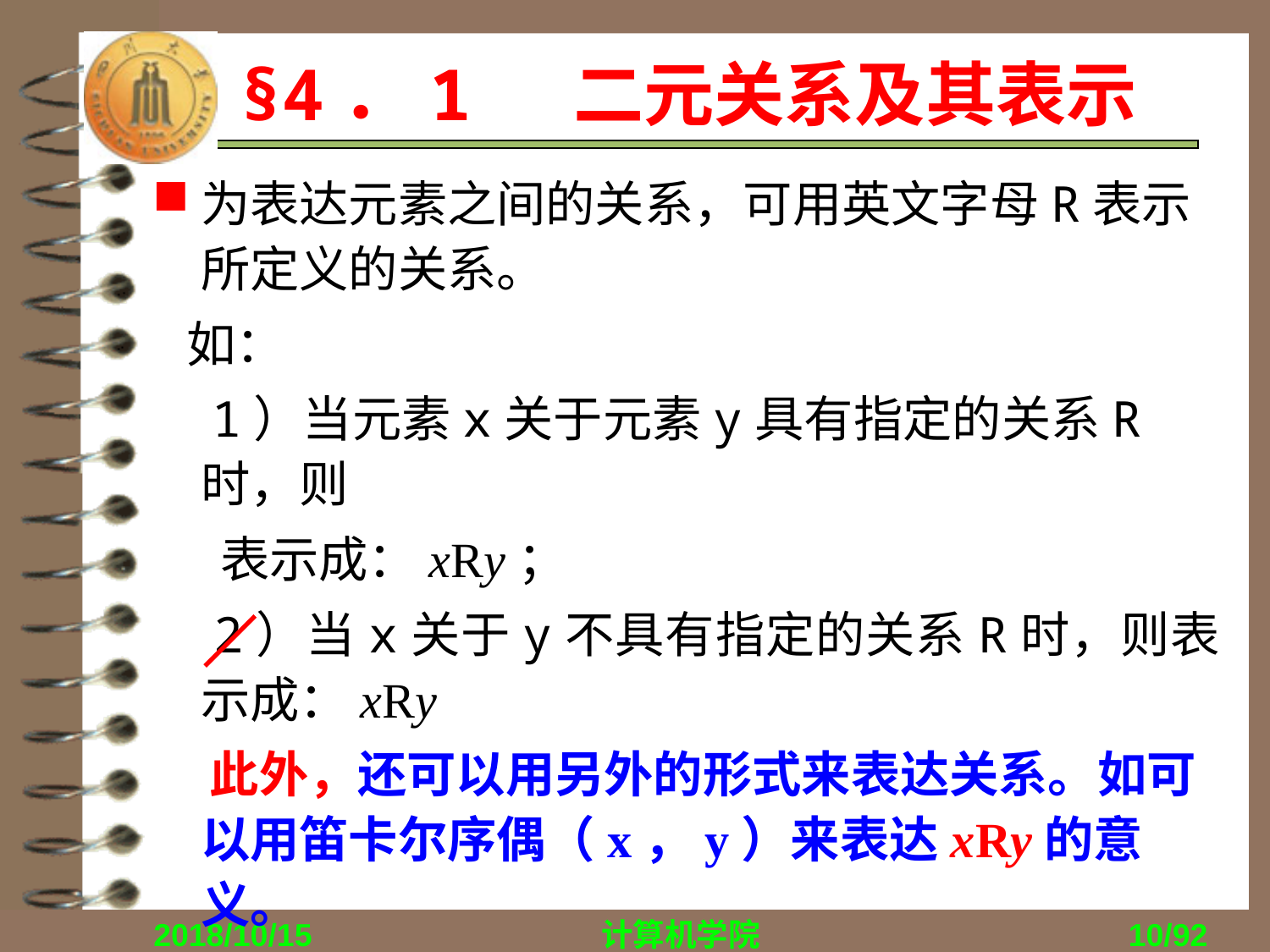

# §4．1  二元关系及其表示
为表达元素之间的关系，可用英文字母R表示所定义的关系。
  如：
  1）当元素x关于元素y具有指定的关系R时，则
     表示成：xRy；
  2）当x关于y不具有指定的关系R时，则表示成：xRy
    此外，还可以用另外的形式来表达关系。如可以用笛卡尔序偶（x，y）来表达xRy的意义。
下面的定义就将这两种表示法联系了起来。

2018/10/15
计算机学院
10/92